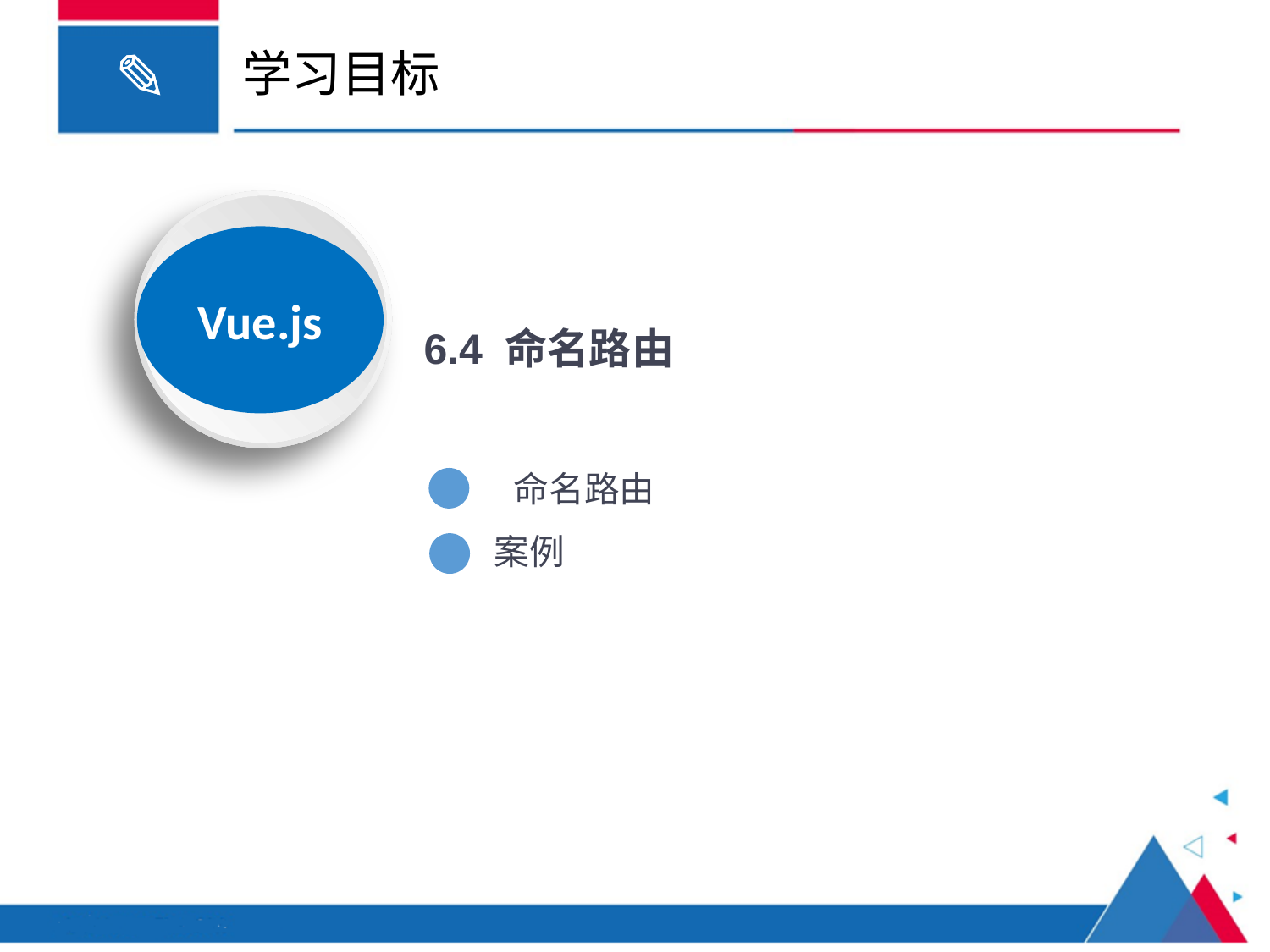

# 学习目标

Vue.js
6.4 命名路由
命名路由

案例